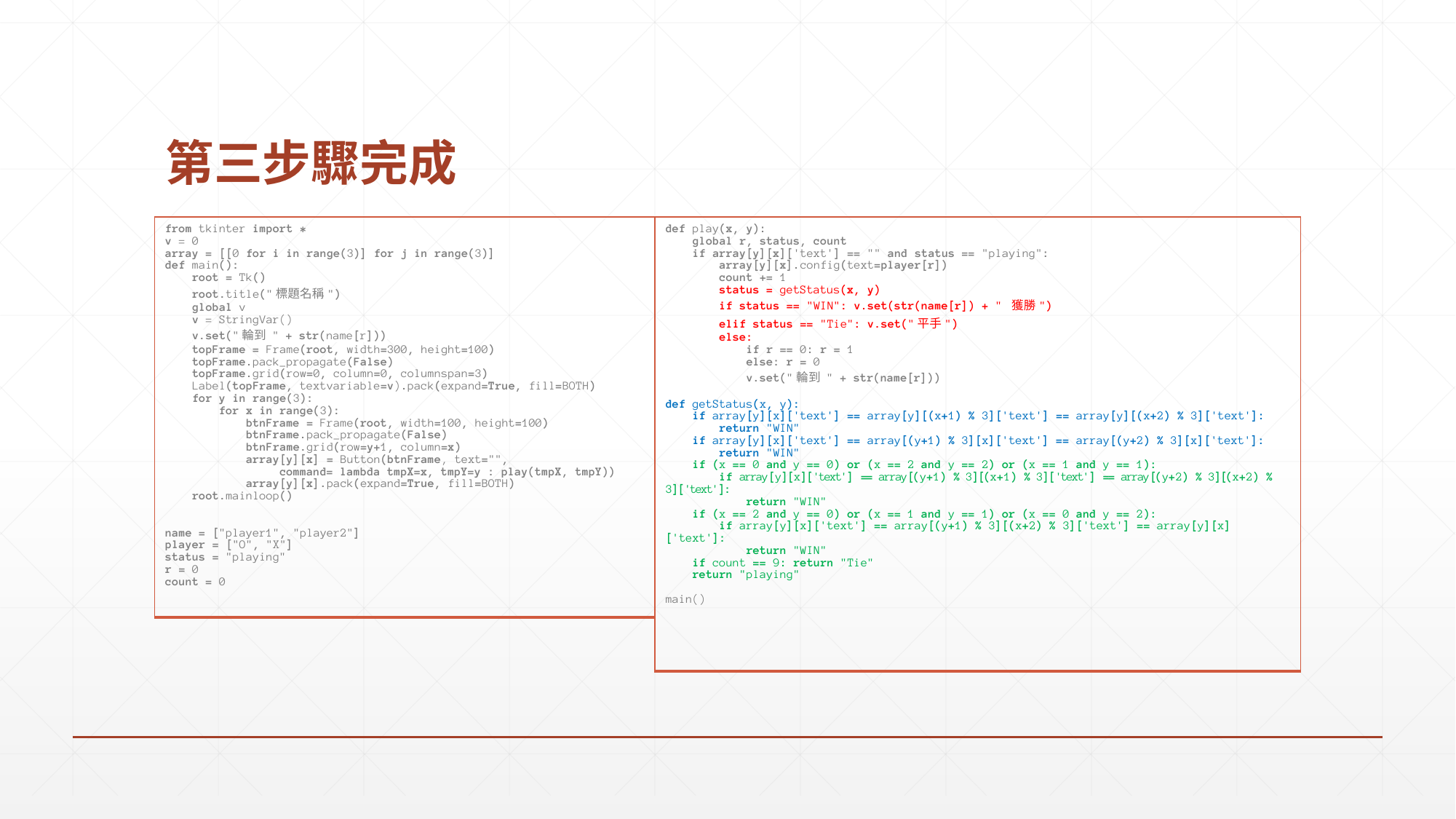

# 第三步驟完成
| from tkinter import \* v = 0 array = [[0 for i in range(3)] for j in range(3)] def main(): root = Tk() root.title("標題名稱") global v v = StringVar() v.set("輪到 " + str(name[r])) topFrame = Frame(root, width=300, height=100) topFrame.pack\_propagate(False) topFrame.grid(row=0, column=0, columnspan=3) Label(topFrame, textvariable=v).pack(expand=True, fill=BOTH) for y in range(3): for x in range(3): btnFrame = Frame(root, width=100, height=100) btnFrame.pack\_propagate(False) btnFrame.grid(row=y+1, column=x) array[y][x] = Button(btnFrame, text="", command= lambda tmpX=x, tmpY=y : play(tmpX, tmpY)) array[y][x].pack(expand=True, fill=BOTH) root.mainloop() name = ["player1", "player2"] player = ["O", "X"] status = "playing" r = 0 count = 0 |
| --- |
| def play(x, y): global r, status, count if array[y][x]['text'] == "" and status == "playing": array[y][x].config(text=player[r]) count += 1 status = getStatus(x, y) if status == "WIN": v.set(str(name[r]) + " 獲勝") elif status == "Tie": v.set("平手") else: if r == 0: r = 1 else: r = 0 v.set("輪到 " + str(name[r])) def getStatus(x, y): if array[y][x]['text'] == array[y][(x+1) % 3]['text'] == array[y][(x+2) % 3]['text']: return "WIN" if array[y][x]['text'] == array[(y+1) % 3][x]['text'] == array[(y+2) % 3][x]['text']: return "WIN" if (x == 0 and y == 0) or (x == 2 and y == 2) or (x == 1 and y == 1): if array[y][x]['text'] == array[(y+1) % 3][(x+1) % 3]['text'] == array[(y+2) % 3][(x+2) % 3]['text']: return "WIN" if (x == 2 and y == 0) or (x == 1 and y == 1) or (x == 0 and y == 2): if array[y][x]['text'] == array[(y+1) % 3][(x+2) % 3]['text'] == array[y][x]['text']: return "WIN" if count == 9: return "Tie" return "playing" main() |
| --- |